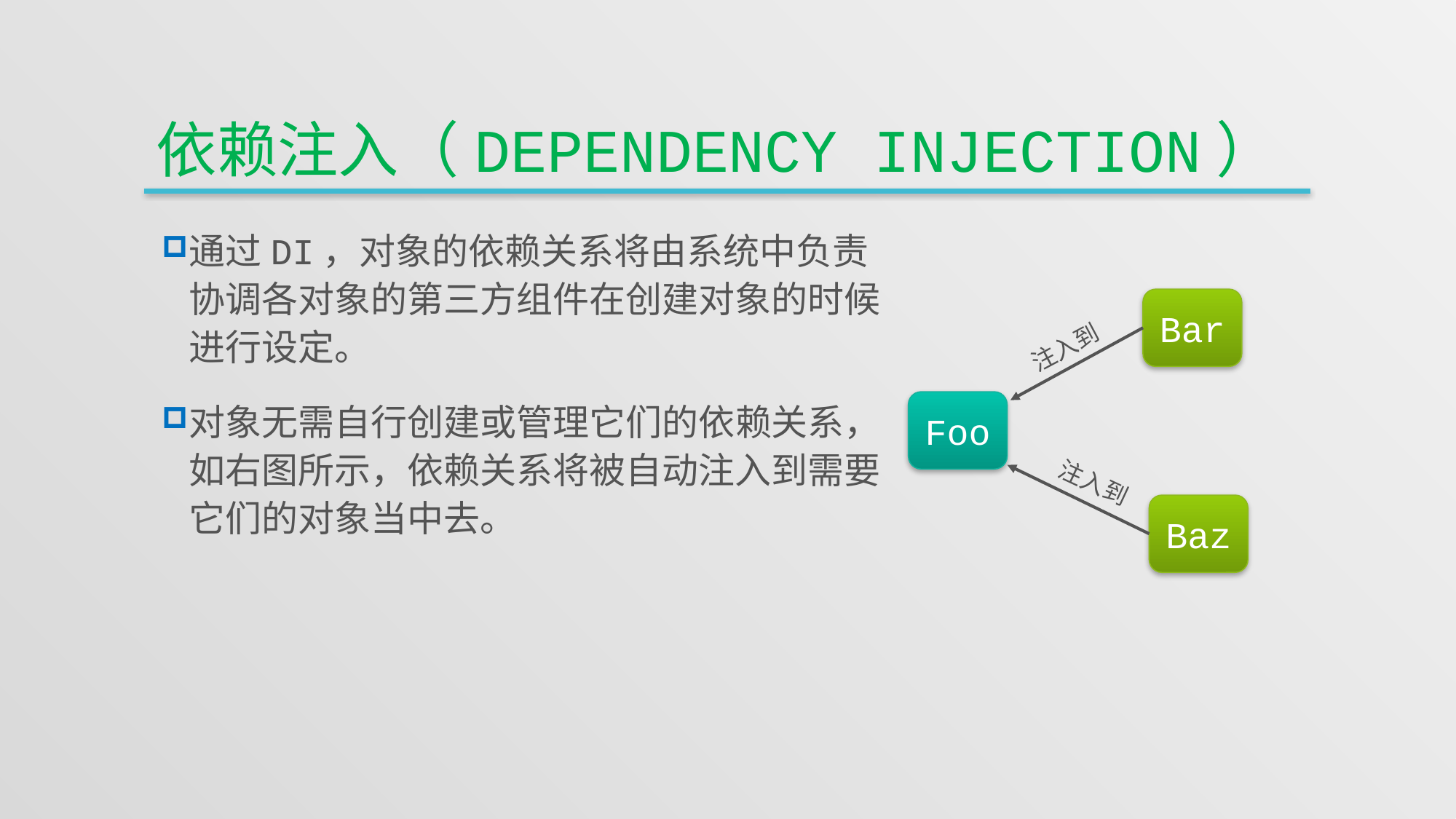

# 依赖注入（Dependency injection）
通过DI，对象的依赖关系将由系统中负责协调各对象的第三方组件在创建对象的时候进行设定。
对象无需自行创建或管理它们的依赖关系，如右图所示，依赖关系将被自动注入到需要它们的对象当中去。
Bar
注入到
Foo
注入到
Baz